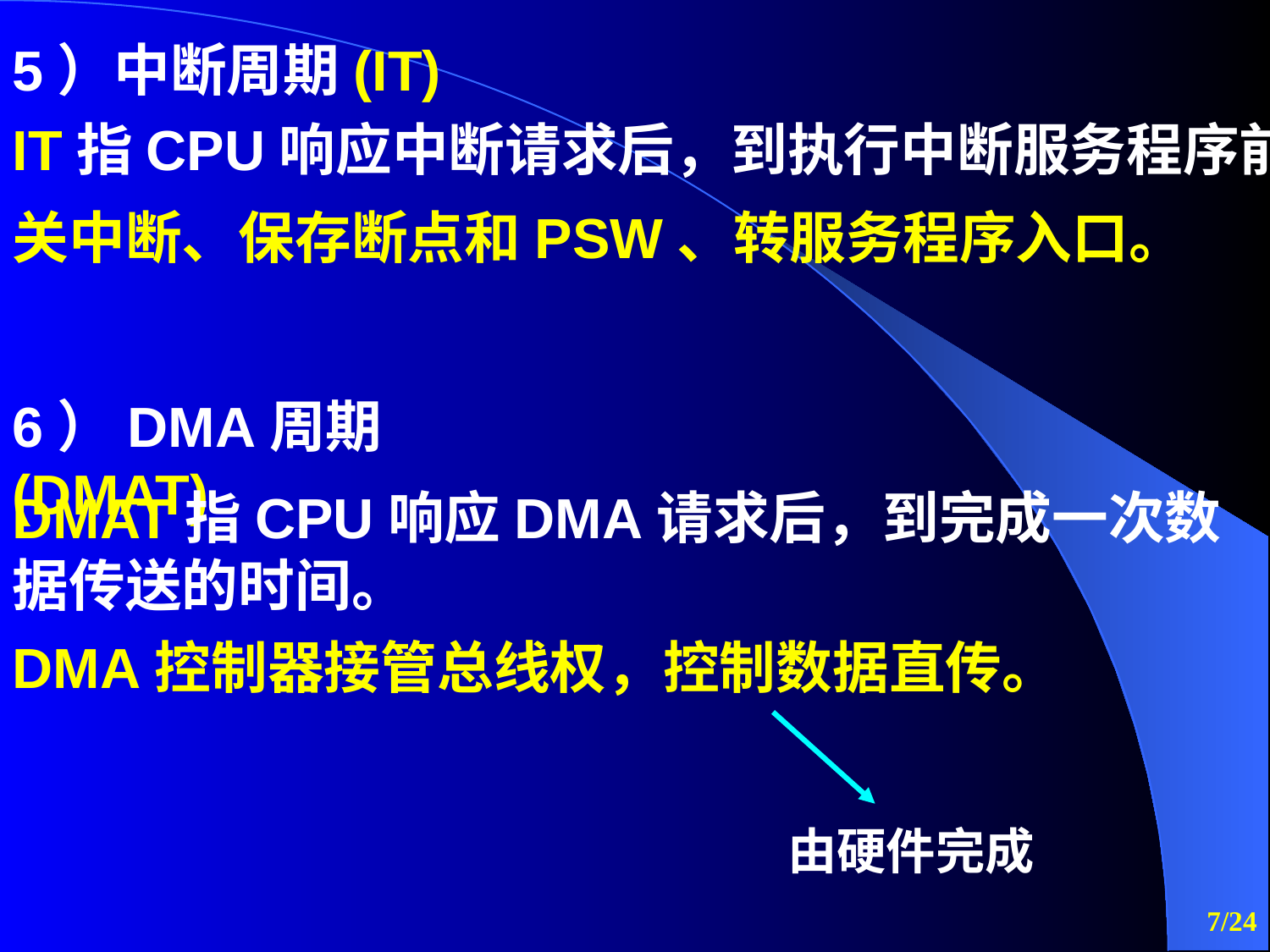

5）中断周期(IT)
IT指CPU响应中断请求后，到执行中断服务程序前。
关中断、保存断点和PSW、转服务程序入口。
6）DMA周期(DMAT)
DMAT指CPU响应DMA请求后，到完成一次数据传送的时间。
DMA控制器接管总线权，控制数据直传。

由硬件完成
7/24